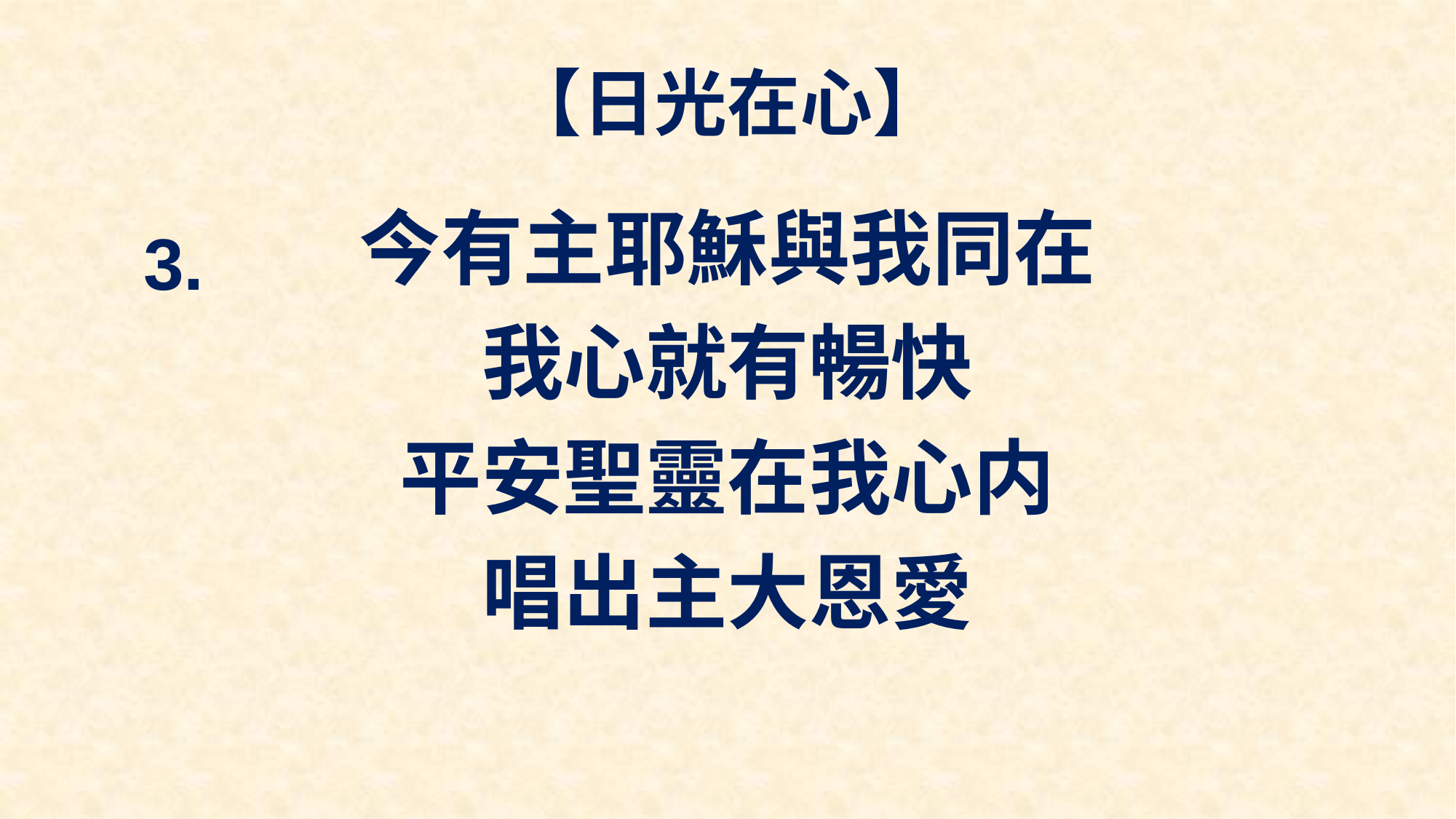

# 【日光在心】
今有主耶穌與我同在
我心就有暢快
平安聖靈在我心内
唱出主大恩愛
3.